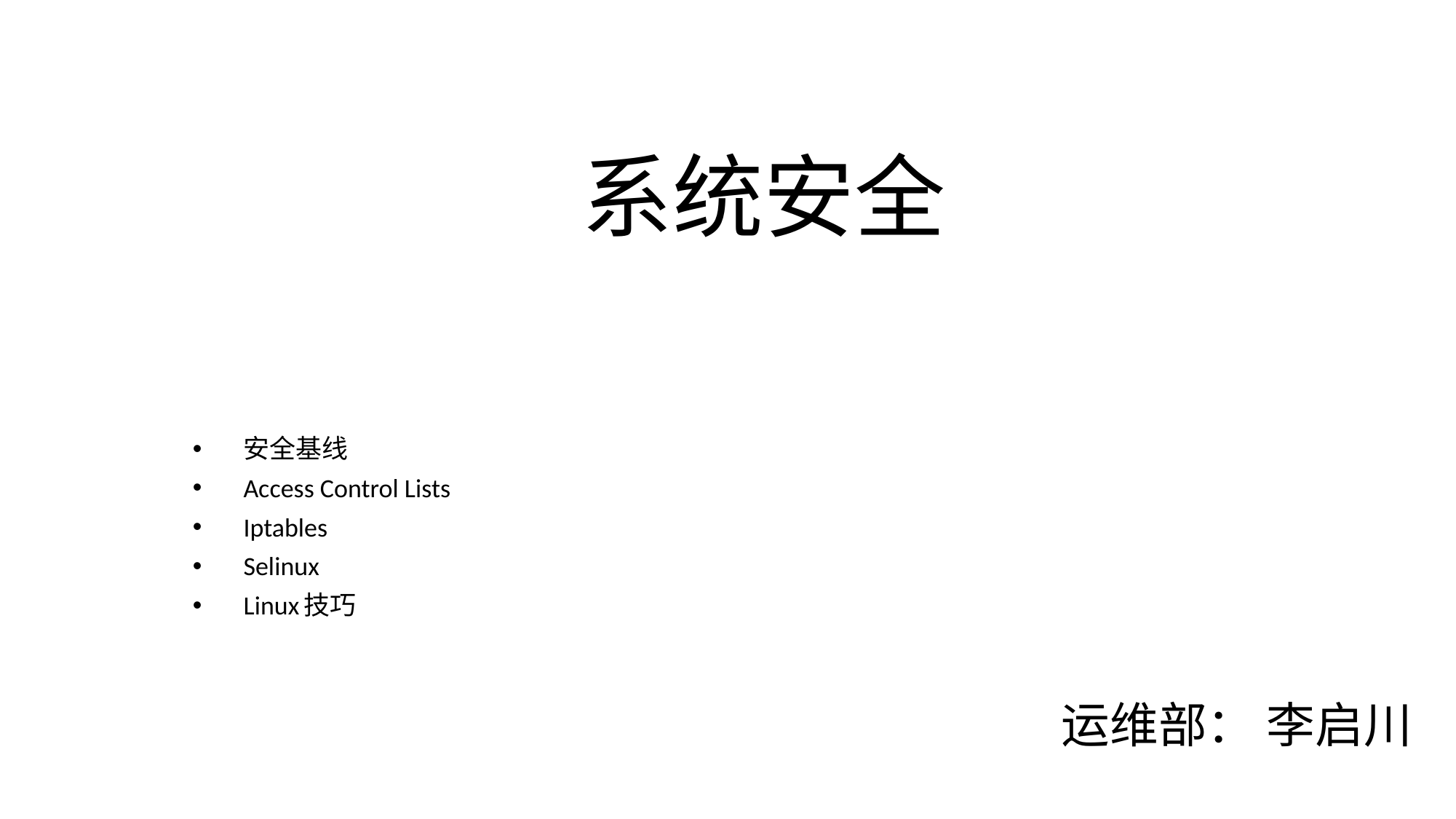

# 系统安全
安全基线
Access Control Lists
Iptables
Selinux
Linux技巧

   运维部： 李启川